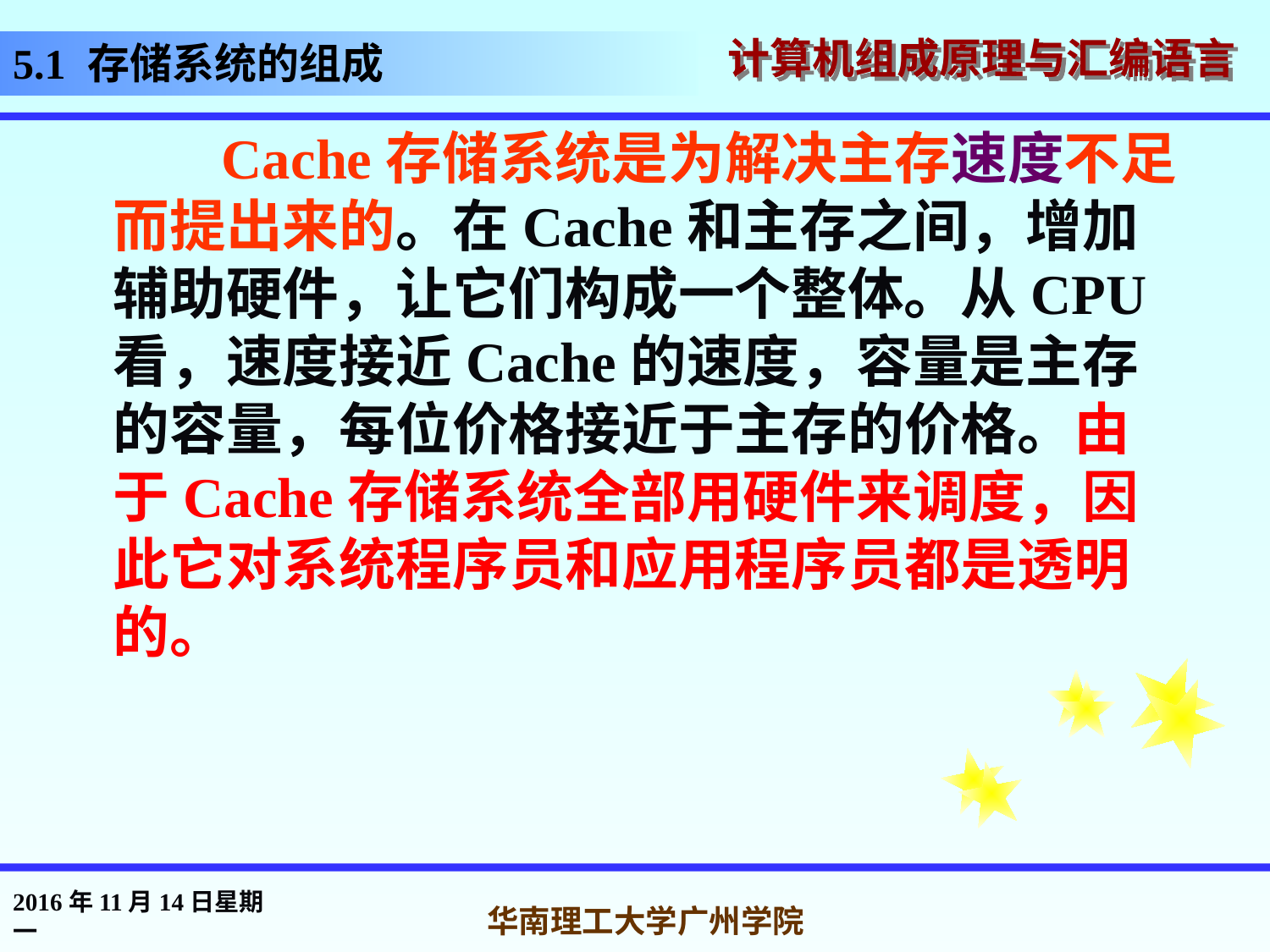

# 5.1 存储系统的组成
           Cache存储系统是为解决主存速度不足而提出来的。在Cache和主存之间，增加辅助硬件，让它们构成一个整体。从CPU看，速度接近Cache的速度，容量是主存的容量，每位价格接近于主存的价格。由于Cache存储系统全部用硬件来调度，因此它对系统程序员和应用程序员都是透明的。
2016年11月14日星期一
华南理工大学广州学院